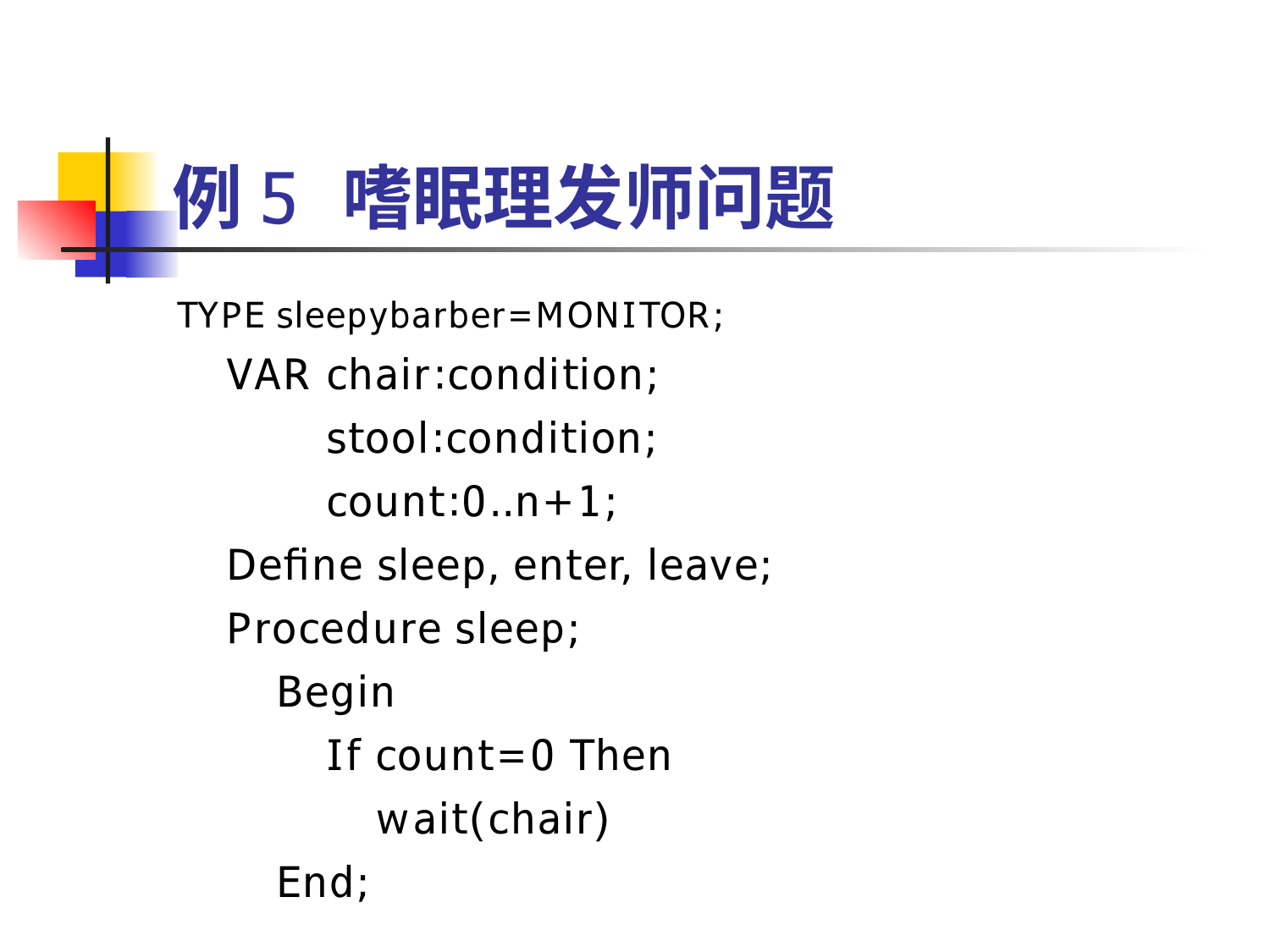

# 例5 嗜眠理发师问题
TYPE sleepybarber=MONITOR;
    VAR chair:condition;
            stool:condition;
            count:0..n+1;
    Define sleep, enter, leave;
    Procedure sleep;
        Begin
            If count=0 Then
                wait(chair)
        End;